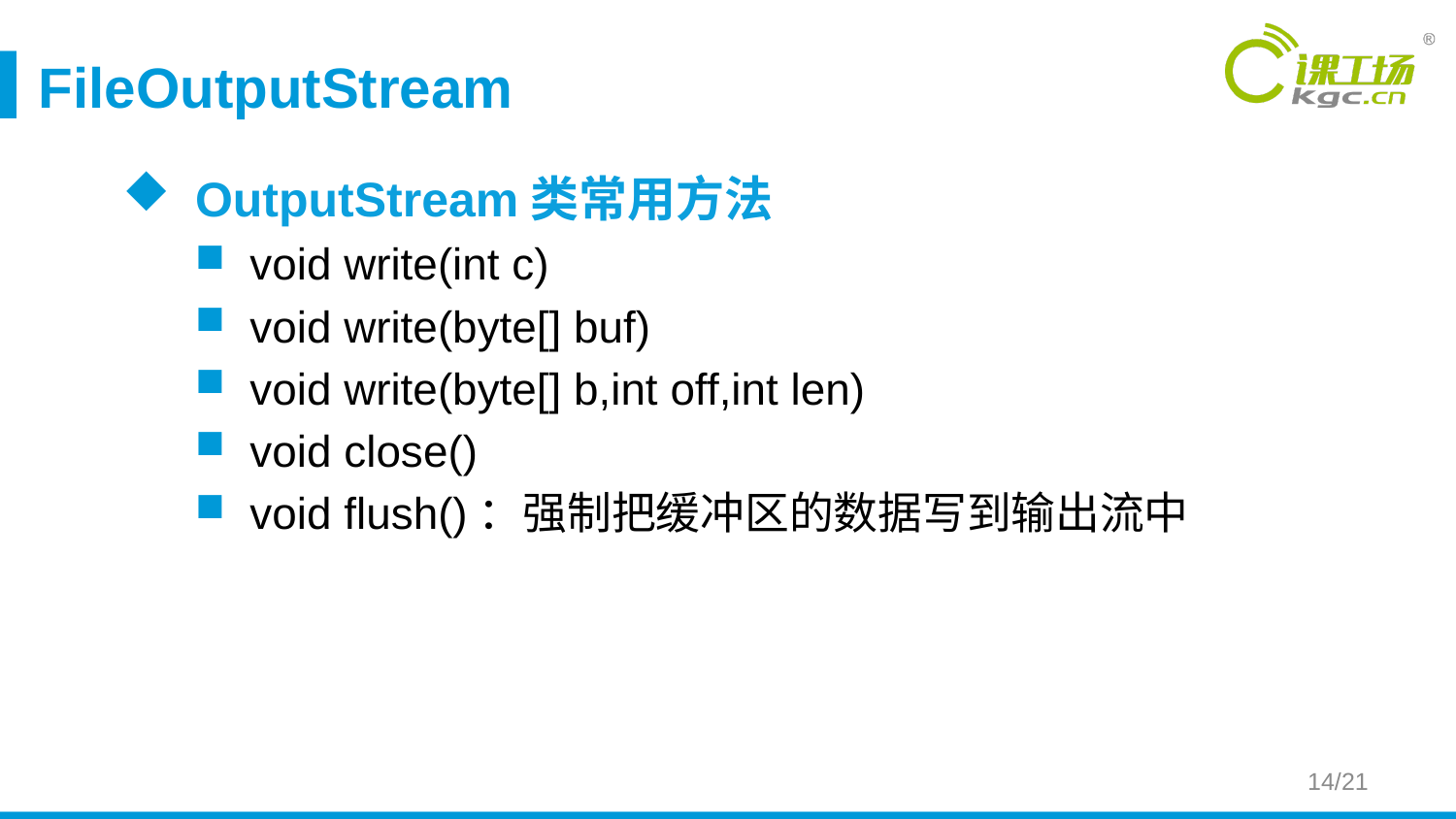

# FileOutputStream
OutputStream类常用方法
void write(int c)
void write(byte[] buf)
void write(byte[] b,int off,int len)
void close()
void flush()：强制把缓冲区的数据写到输出流中
14/21